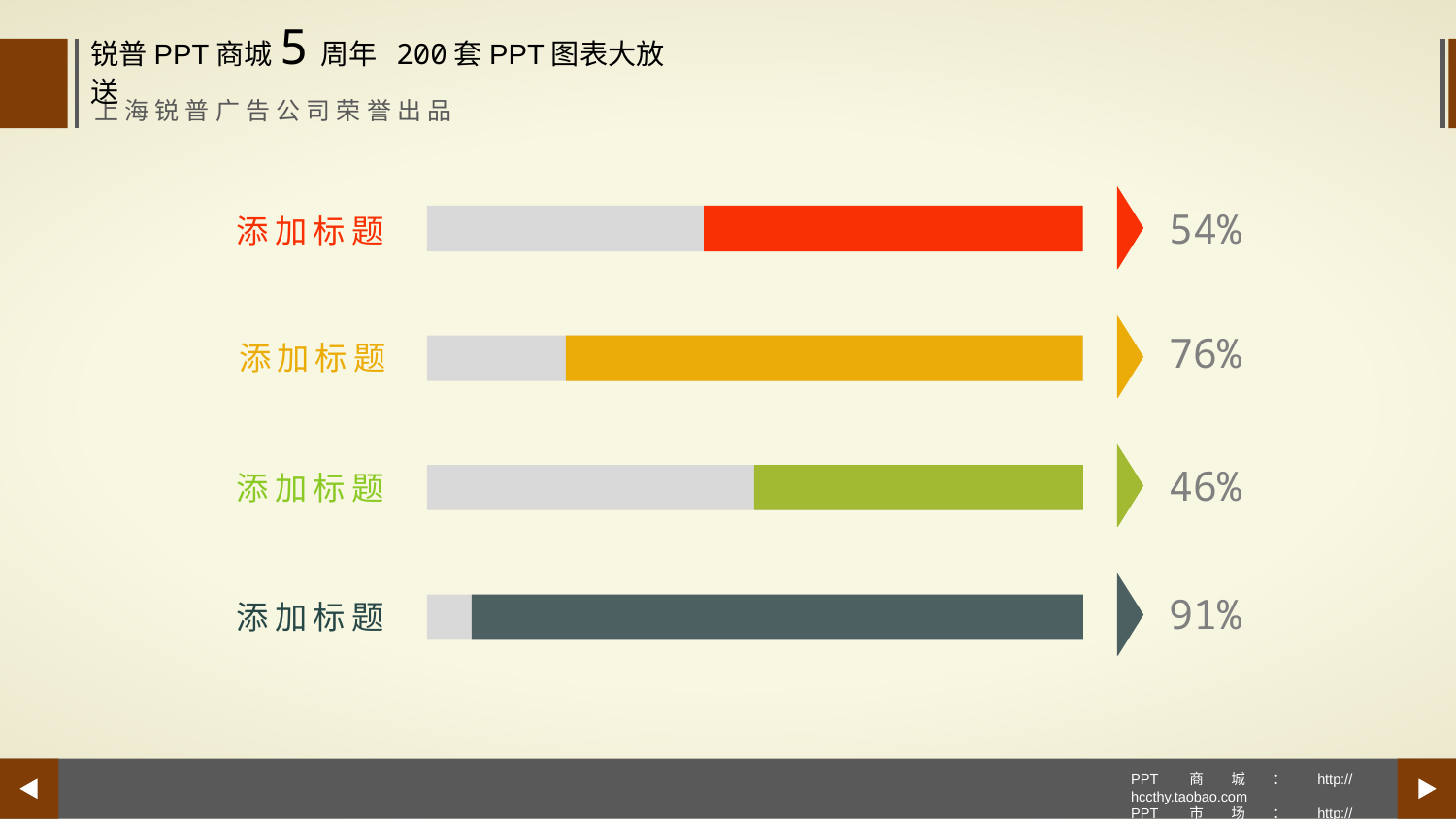

54%
添加标题

76%

添加标题

46%
添加标题

91%
添加标题